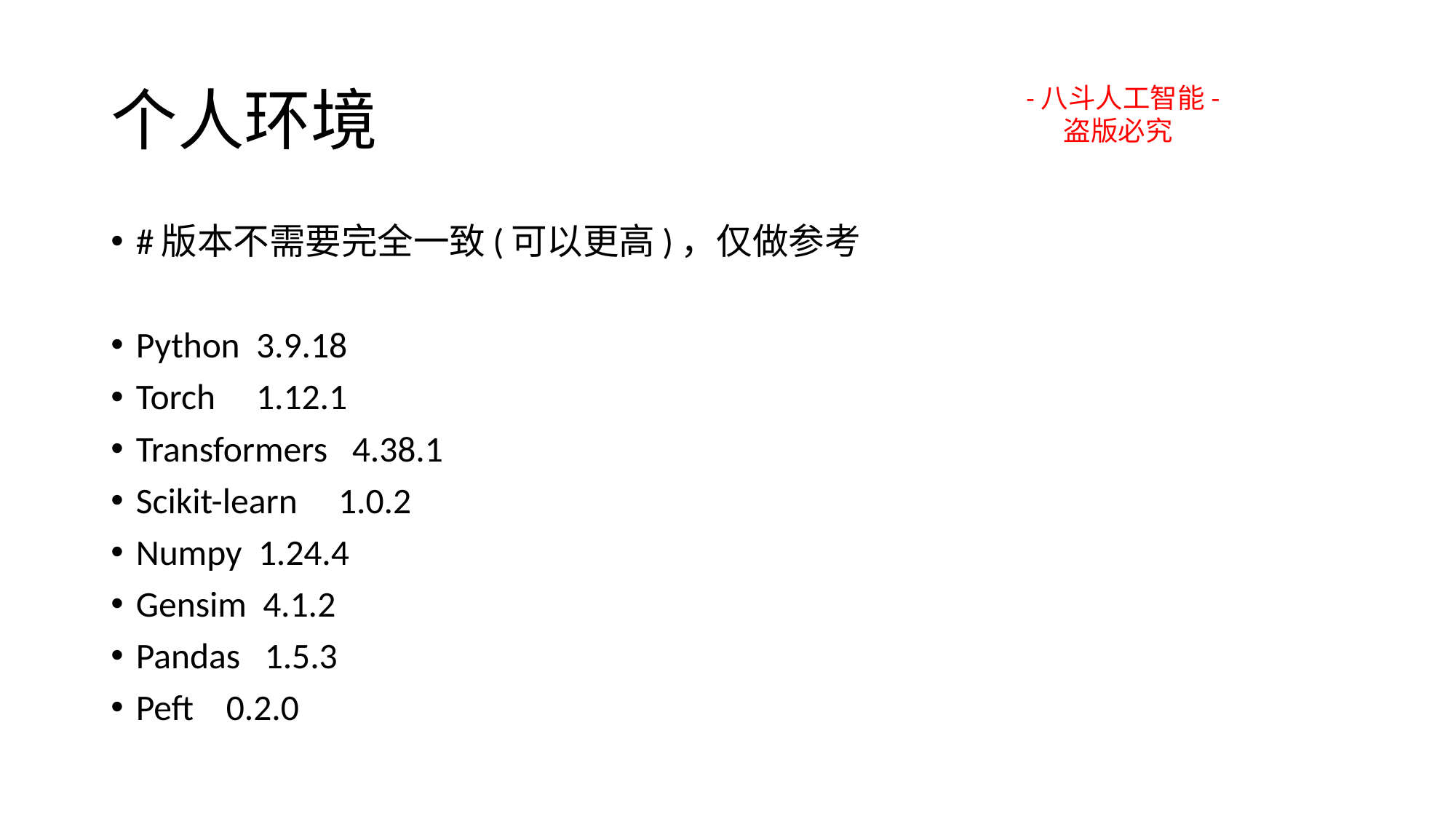

# 个人环境
-八斗人工智能-
     盗版必究
#版本不需要完全一致(可以更高)，仅做参考

Python  3.9.18
Torch     1.12.1
Transformers   4.38.1
Scikit-learn     1.0.2
Numpy  1.24.4
Gensim  4.1.2
Pandas   1.5.3
Peft    0.2.0